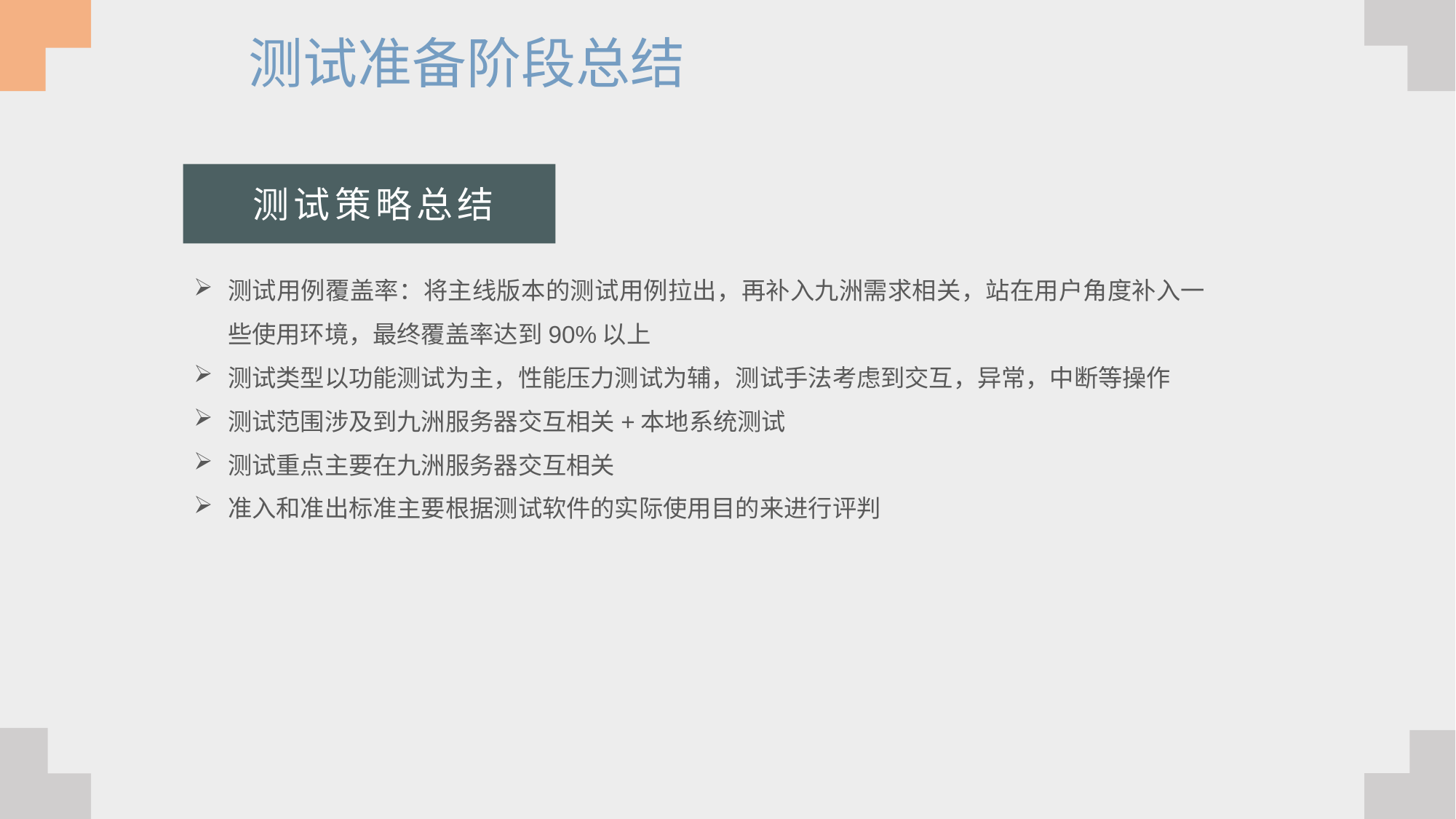

测试准备阶段总结

测试策略总结
测试用例覆盖率：将主线版本的测试用例拉出，再补入九洲需求相关，站在用户角度补入一些使用环境，最终覆盖率达到90%以上
测试类型以功能测试为主，性能压力测试为辅，测试手法考虑到交互，异常，中断等操作
测试范围涉及到九洲服务器交互相关+本地系统测试
测试重点主要在九洲服务器交互相关
准入和准出标准主要根据测试软件的实际使用目的来进行评判